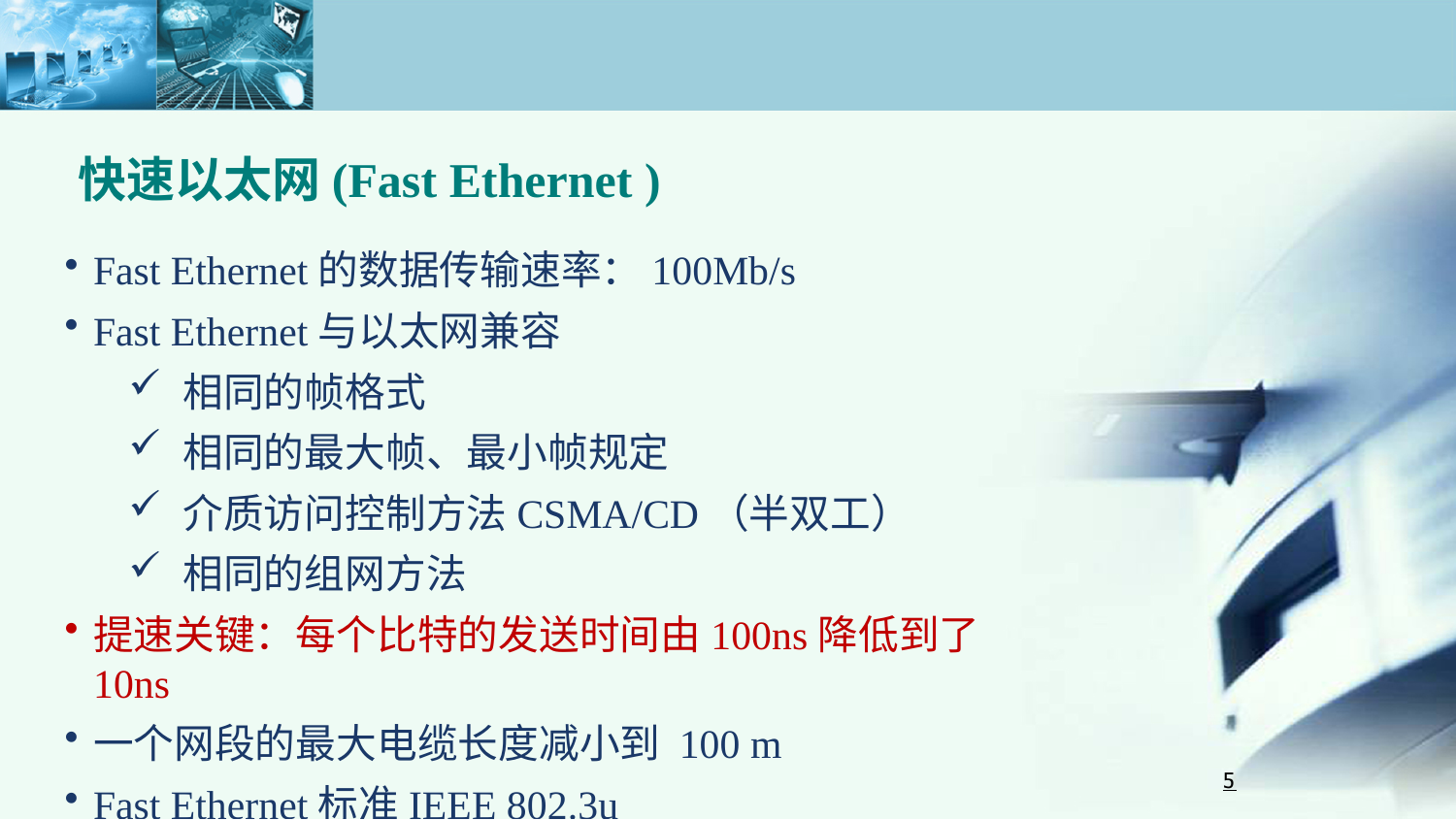

快速以太网(Fast Ethernet )
Fast Ethernet的数据传输速率：100Mb/s
Fast Ethernet与以太网兼容
相同的帧格式
相同的最大帧、最小帧规定
介质访问控制方法CSMA/CD（半双工）
相同的组网方法
提速关键：每个比特的发送时间由100ns降低到了10ns
一个网段的最大电缆长度减小到 100 m
Fast Ethernet标准IEEE 802.3u
5